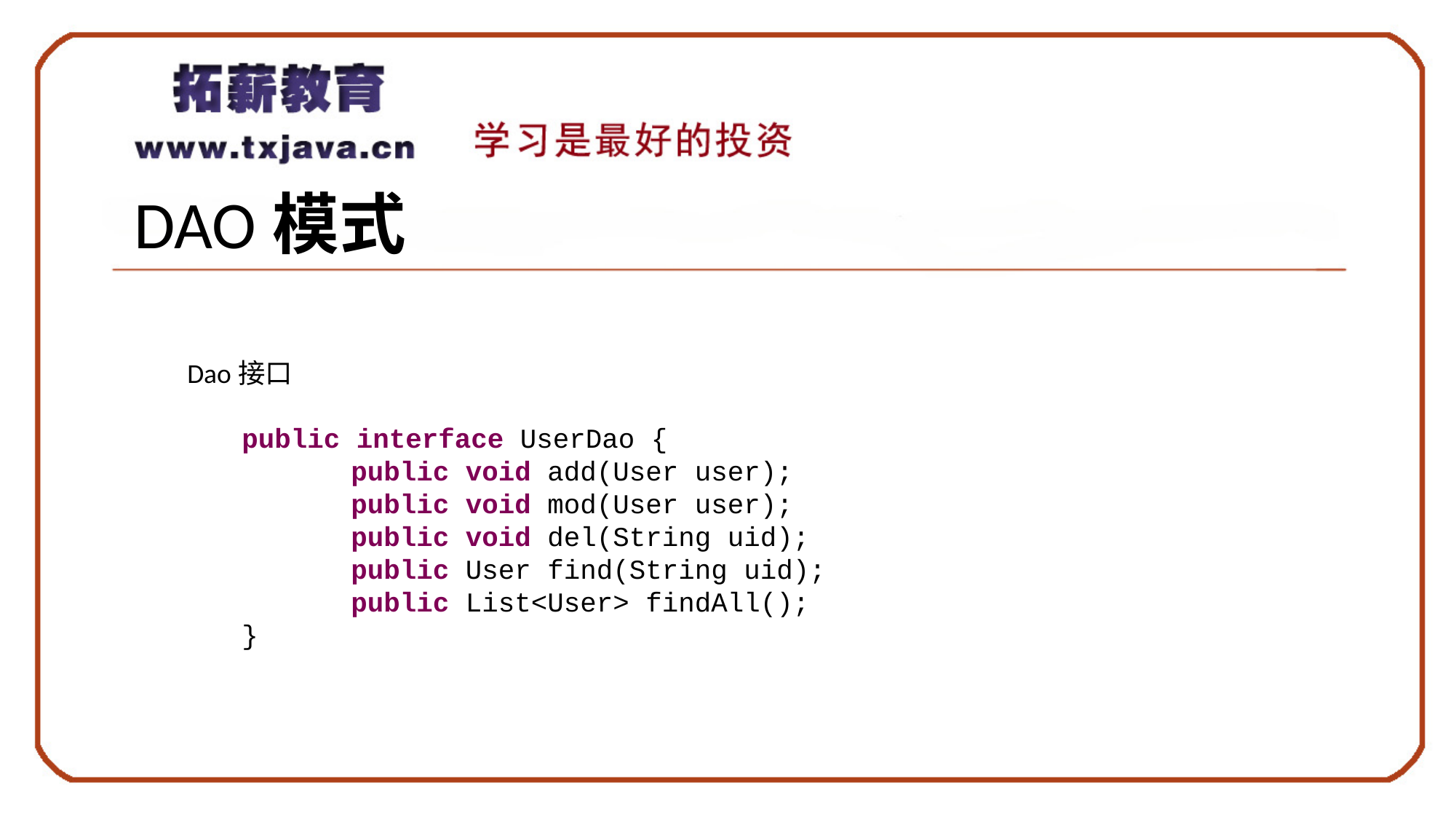

# DAO模式
Dao接口
public interface UserDao {
	public void add(User user);
	public void mod(User user);
	public void del(String uid);
	public User find(String uid);
	public List<User> findAll();
}